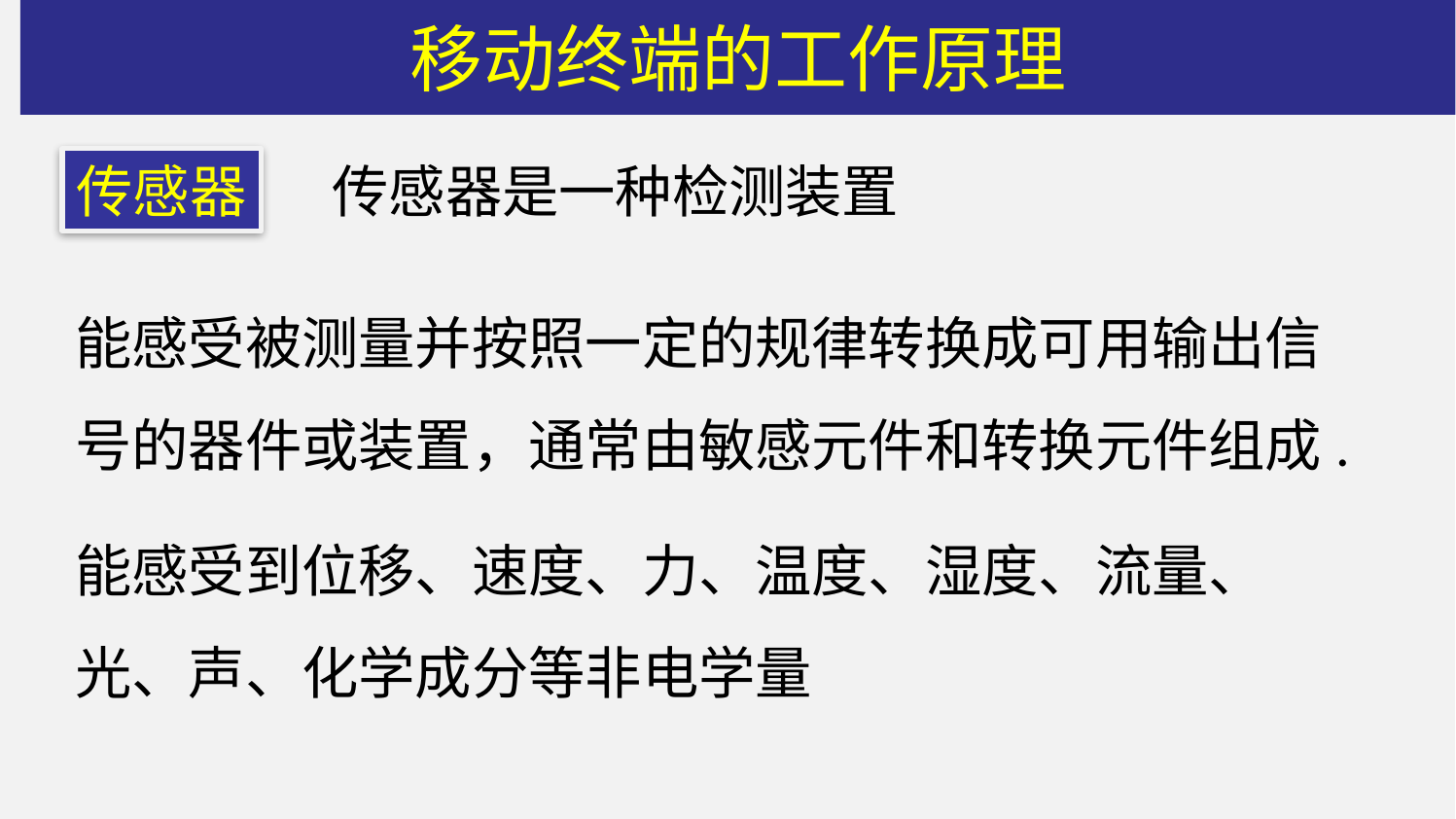

# 移动终端的工作原理
传感器
传感器是一种检测装置
能感受被测量并按照一定的规律转换成可用输出信号的器件或装置，通常由敏感元件和转换元件组成.
能感受到位移、速度、力、温度、湿度、流量、光、声、化学成分等非电学量